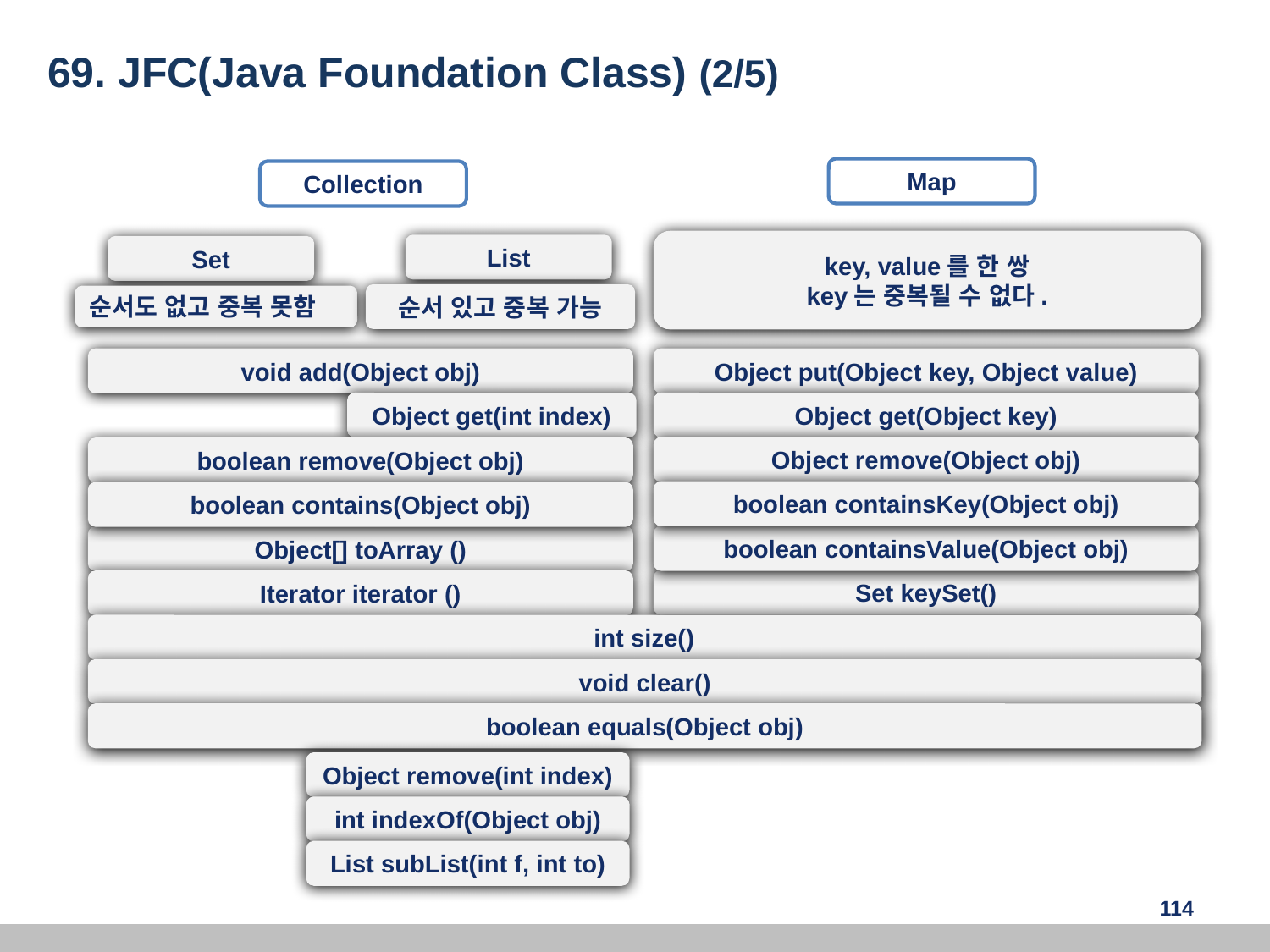

69. JFC(Java Foundation Class) (2/5)
Map
Collection
key, value를 한 쌍
key는 중복될 수 없다.
List
순서 있고 중복 가능
Set
순서도 없고 중복 못함
void add(Object obj)
Object put(Object key, Object value)
Object get(int index)
Object get(Object key)
Object remove(Object obj)
boolean remove(Object obj)
boolean containsKey(Object obj)
boolean contains(Object obj)
boolean containsValue(Object obj)
Object[] toArray ()
Set keySet()
Iterator iterator ()
int size()
void clear()
boolean equals(Object obj)
Object remove(int index)
int indexOf(Object obj)
List subList(int f, int to)
114